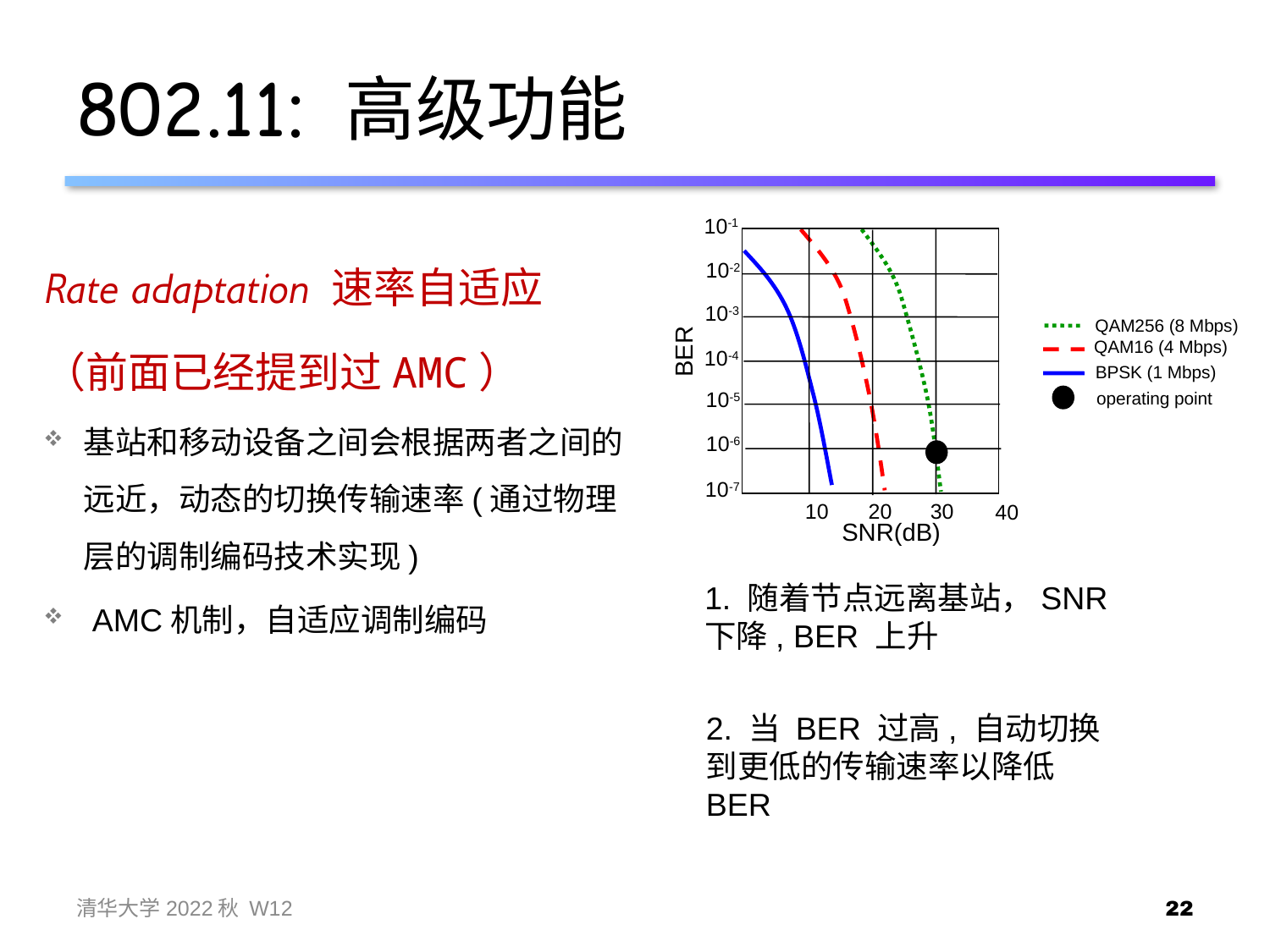

# 802.11: 高级功能
10-1

Rate adaptation 速率自适应
（前面已经提到过AMC）
基站和移动设备之间会根据两者之间的远近，动态的切换传输速率(通过物理层的调制编码技术实现)
 AMC机制，自适应调制编码

10-2

10-3
QAM256 (8 Mbps)

QAM16 (4 Mbps)
BER
10-4

BPSK (1 Mbps)

10-5
operating point

10-6

10-7
10
20
30
40
SNR(dB)
1. 随着节点远离基站，SNR 下降, BER 上升
2. 当 BER 过高, 自动切换到更低的传输速率以降低BER
清华大学2022秋 W12
22